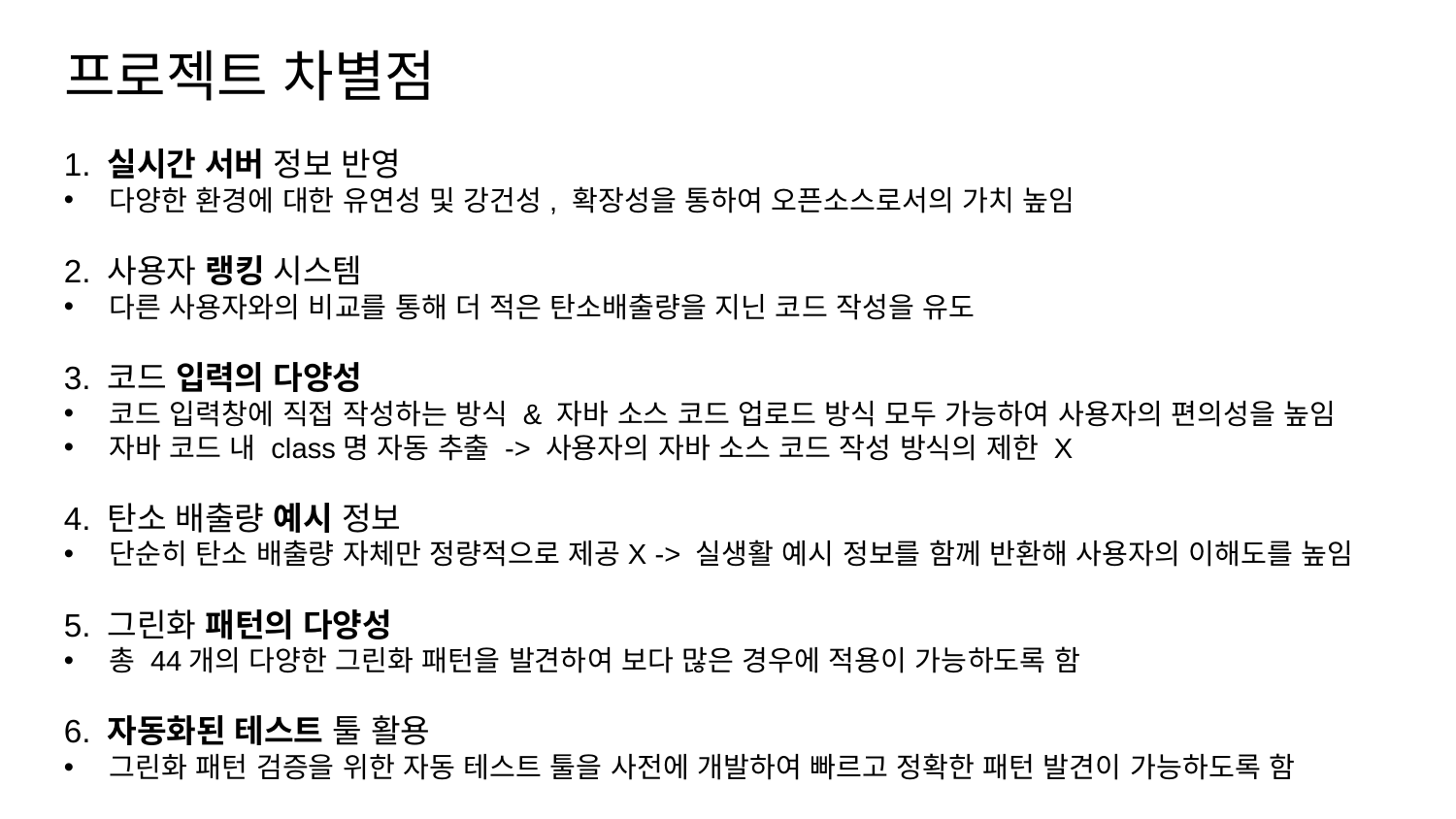

# 프로젝트 차별점
1. 실시간 서버 정보 반영
다양한 환경에 대한 유연성 및 강건성, 확장성을 통하여 오픈소스로서의 가치 높임

2. 사용자 랭킹 시스템
다른 사용자와의 비교를 통해 더 적은 탄소배출량을 지닌 코드 작성을 유도

3. 코드 입력의 다양성
코드 입력창에 직접 작성하는 방식 & 자바 소스 코드 업로드 방식 모두 가능하여 사용자의 편의성을 높임
자바 코드 내 class명 자동 추출 -> 사용자의 자바 소스 코드 작성 방식의 제한 X

4. 탄소 배출량 예시 정보
단순히 탄소 배출량 자체만 정량적으로 제공X -> 실생활 예시 정보를 함께 반환해 사용자의 이해도를 높임

5. 그린화 패턴의 다양성
총 44개의 다양한 그린화 패턴을 발견하여 보다 많은 경우에 적용이 가능하도록 함

6. 자동화된 테스트 툴 활용
그린화 패턴 검증을 위한 자동 테스트 툴을 사전에 개발하여 빠르고 정확한 패턴 발견이 가능하도록 함